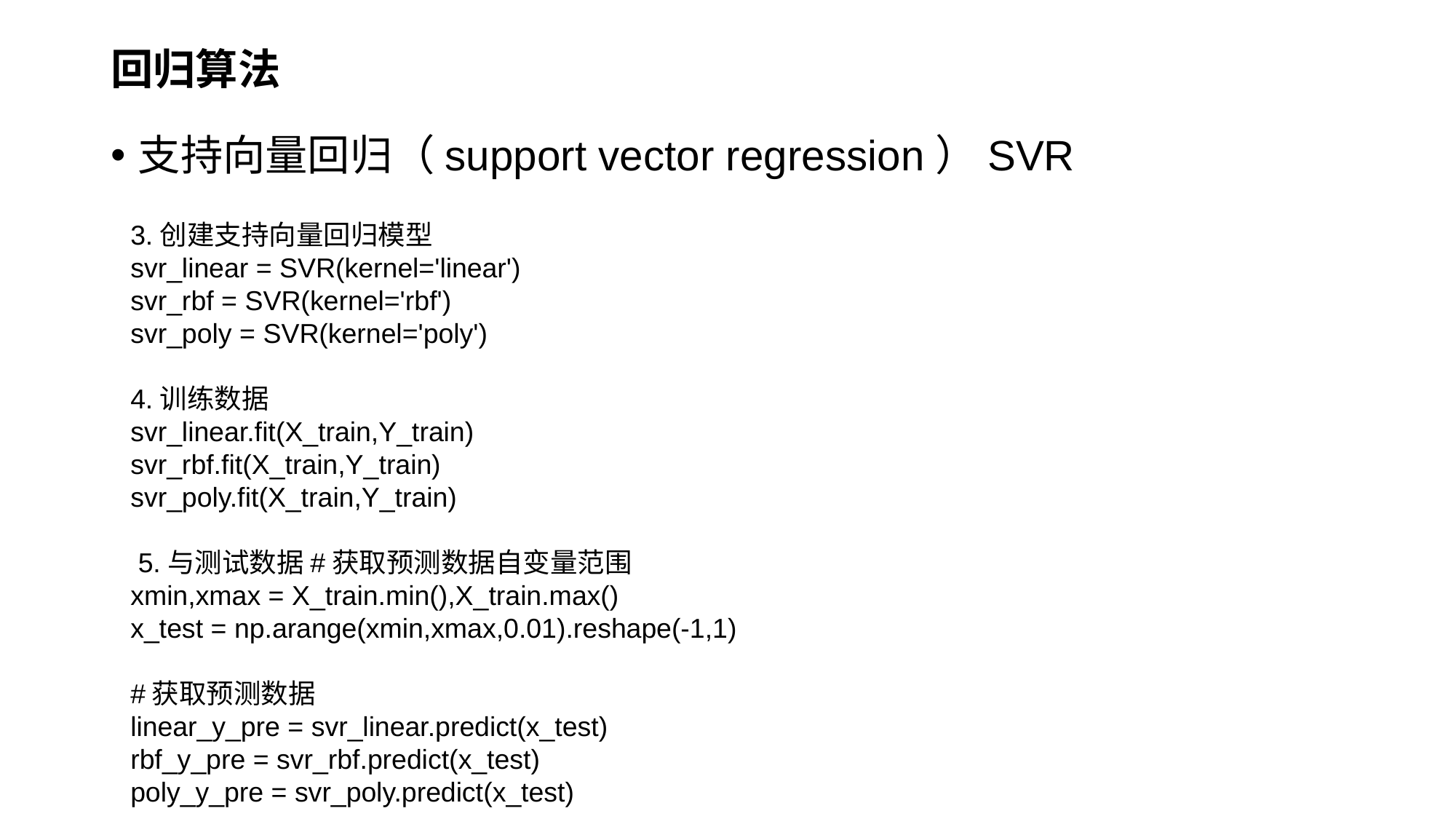

# 回归算法
支持向量回归（support vector regression）SVR

3.创建支持向量回归模型
svr_linear = SVR(kernel='linear')
svr_rbf = SVR(kernel='rbf')
svr_poly = SVR(kernel='poly')

4.训练数据
svr_linear.fit(X_train,Y_train)
svr_rbf.fit(X_train,Y_train)
svr_poly.fit(X_train,Y_train)

 5.与测试数据#获取预测数据自变量范围
xmin,xmax = X_train.min(),X_train.max()
x_test = np.arange(xmin,xmax,0.01).reshape(-1,1)

#获取预测数据
linear_y_pre = svr_linear.predict(x_test)
rbf_y_pre = svr_rbf.predict(x_test)
poly_y_pre = svr_poly.predict(x_test)